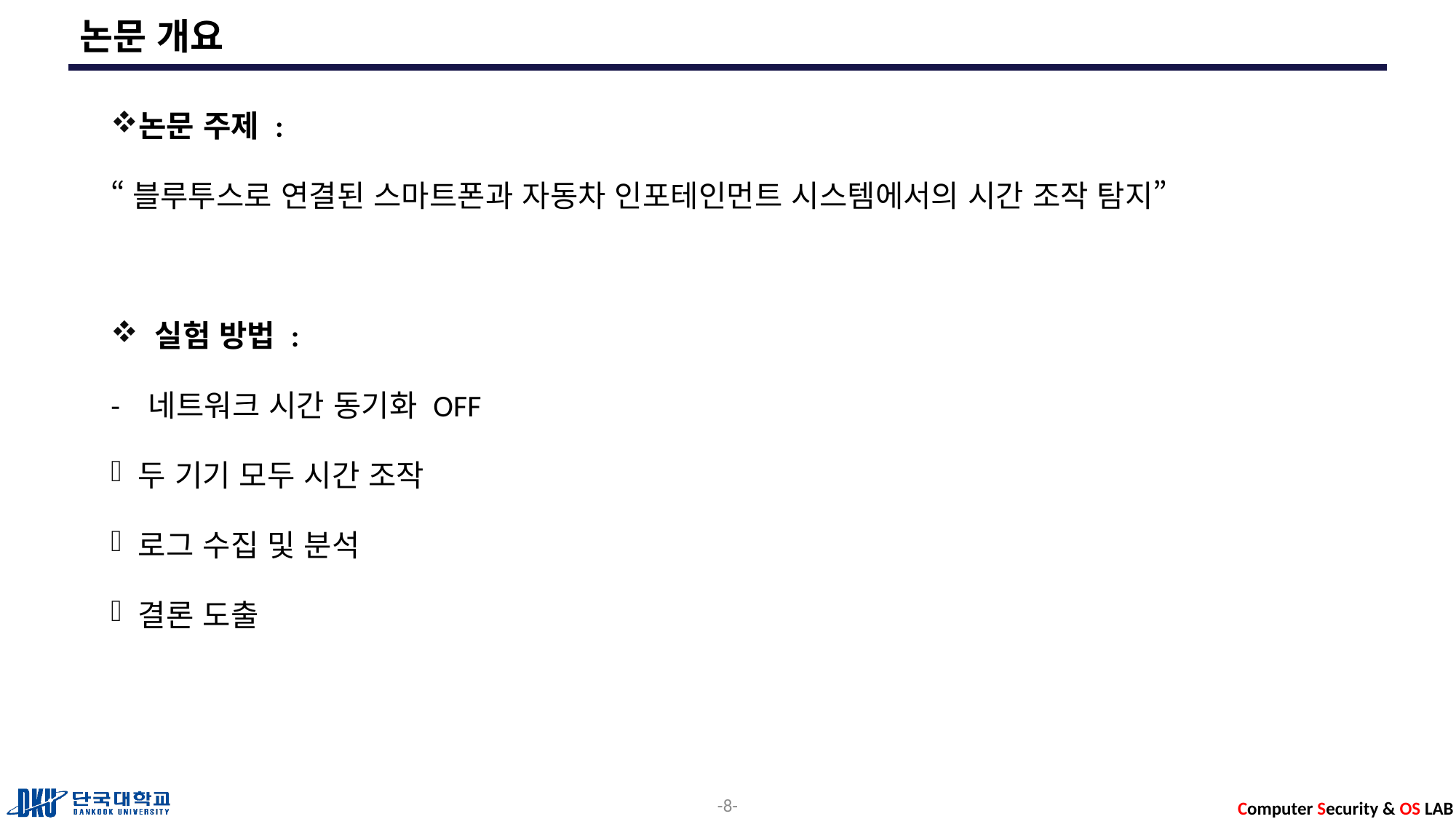

# 논문 개요
논문 주제 :
“블루투스로 연결된 스마트폰과 자동차 인포테인먼트 시스템에서의 시간 조작 탐지”

 실험 방법 :
-   네트워크 시간 동기화 OFF
두 기기 모두 시간 조작
로그 수집 및 분석
결론 도출
8